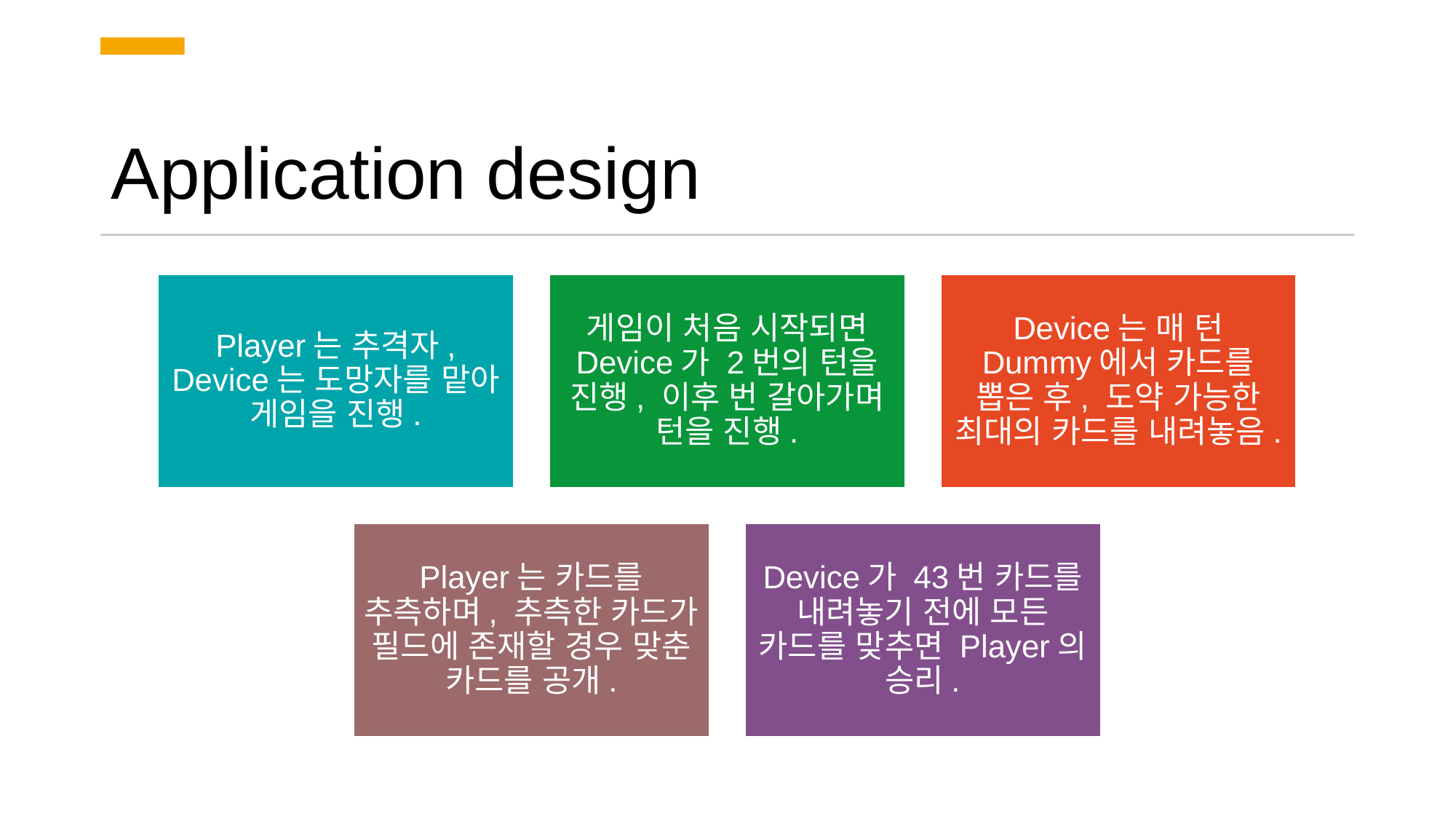

# Application design

Player는 추격자, Device는 도망자를 맡아 게임을 진행.
게임이 처음 시작되면 Device가 2번의 턴을 진행, 이후 번 갈아가며 턴을 진행.
Device는 매 턴 Dummy에서 카드를 뽑은 후, 도약 가능한 최대의 카드를 내려놓음.
Player는 카드를 추측하며, 추측한 카드가 필드에 존재할 경우 맞춘 카드를 공개.
Device가 43번 카드를 내려놓기 전에 모든 카드를 맞추면 Player의 승리.